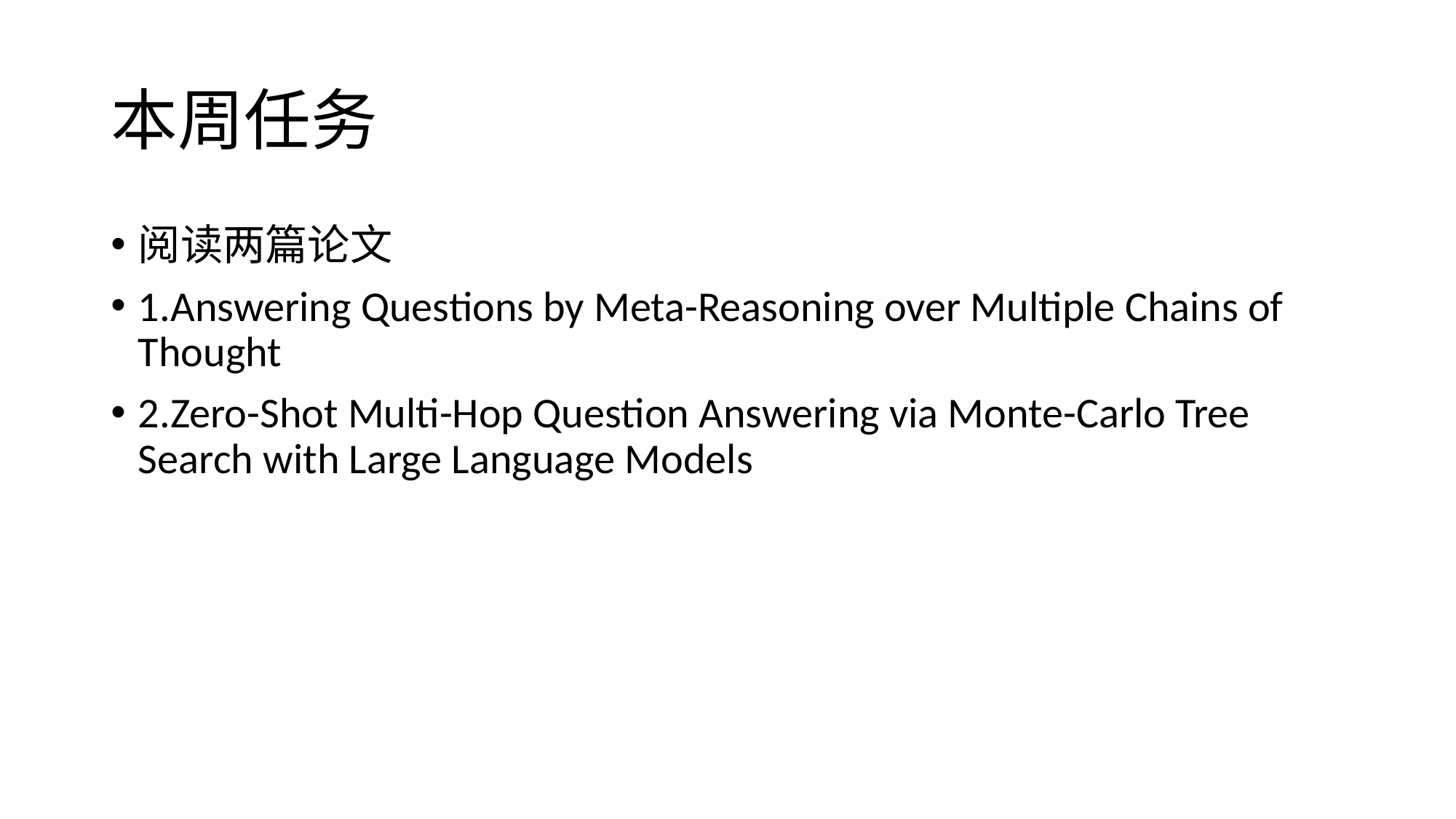

# 本周任务
阅读两篇论文
1.Answering Questions by Meta-Reasoning over Multiple Chains of Thought
2.Zero-Shot Multi-Hop Question Answering via Monte-Carlo Tree Search with Large Language Models